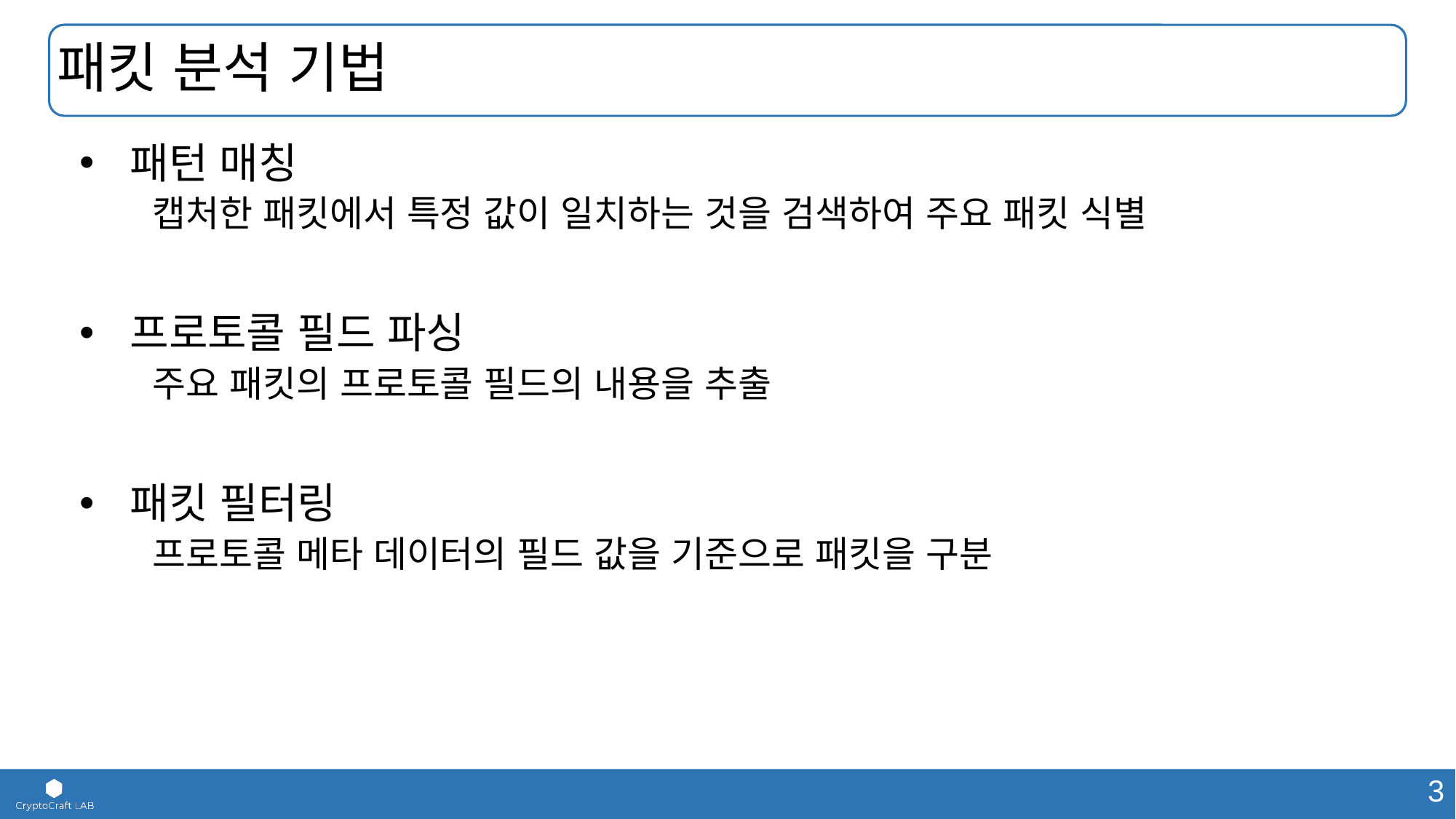

# 패킷 분석 기법
패턴 매칭
캡처한 패킷에서 특정 값이 일치하는 것을 검색하여 주요 패킷 식별

프로토콜 필드 파싱
주요 패킷의 프로토콜 필드의 내용을 추출

패킷 필터링
프로토콜 메타 데이터의 필드 값을 기준으로 패킷을 구분